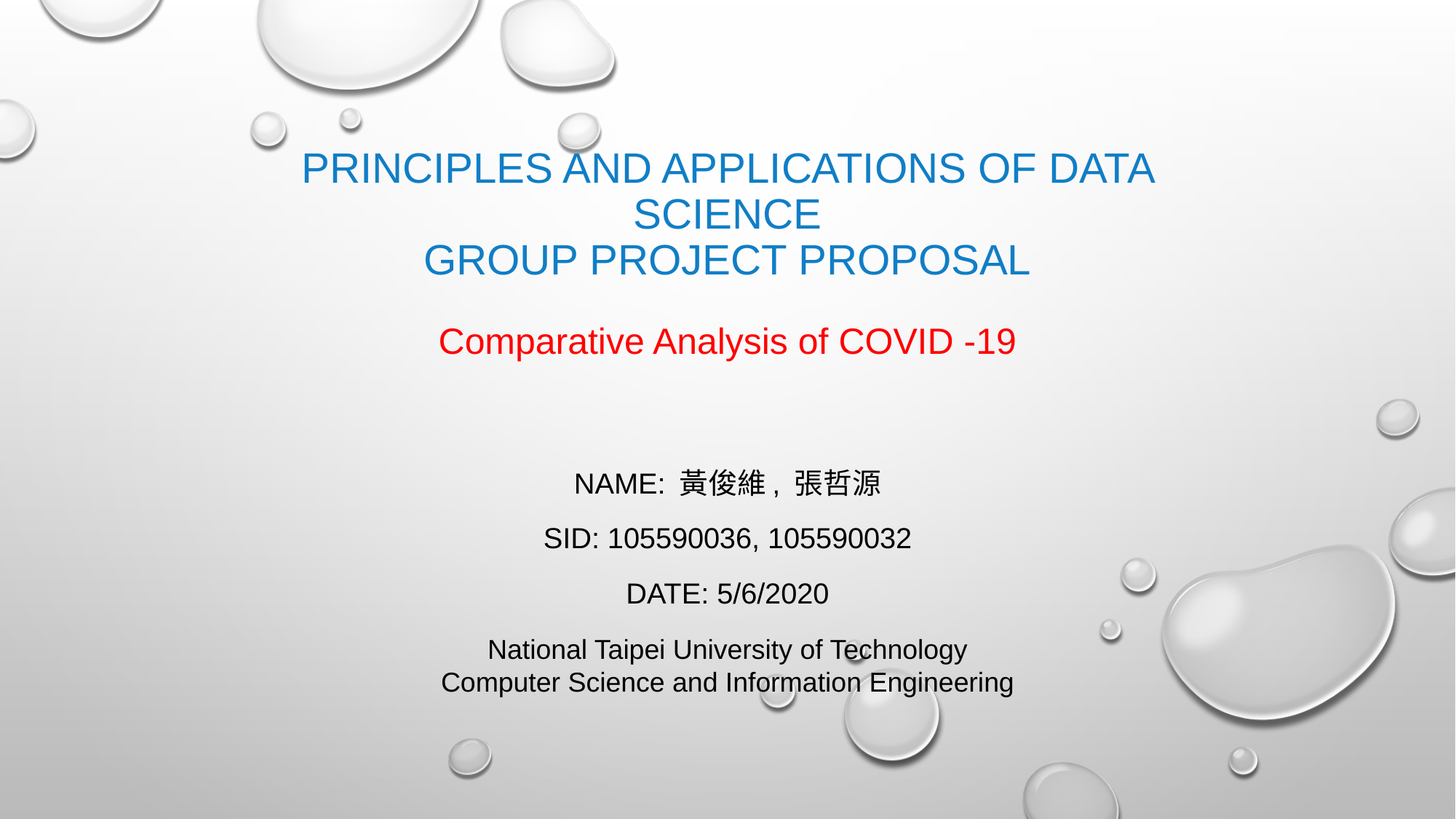

# Principles and Applications of Data Science Group Project Proposal Comparative Analysis of COVID -19
Name: 黃俊維, 張哲源
Sid: 105590036, 105590032
Date: 5/6/2020
National Taipei University of Technology
Computer Science and Information Engineering